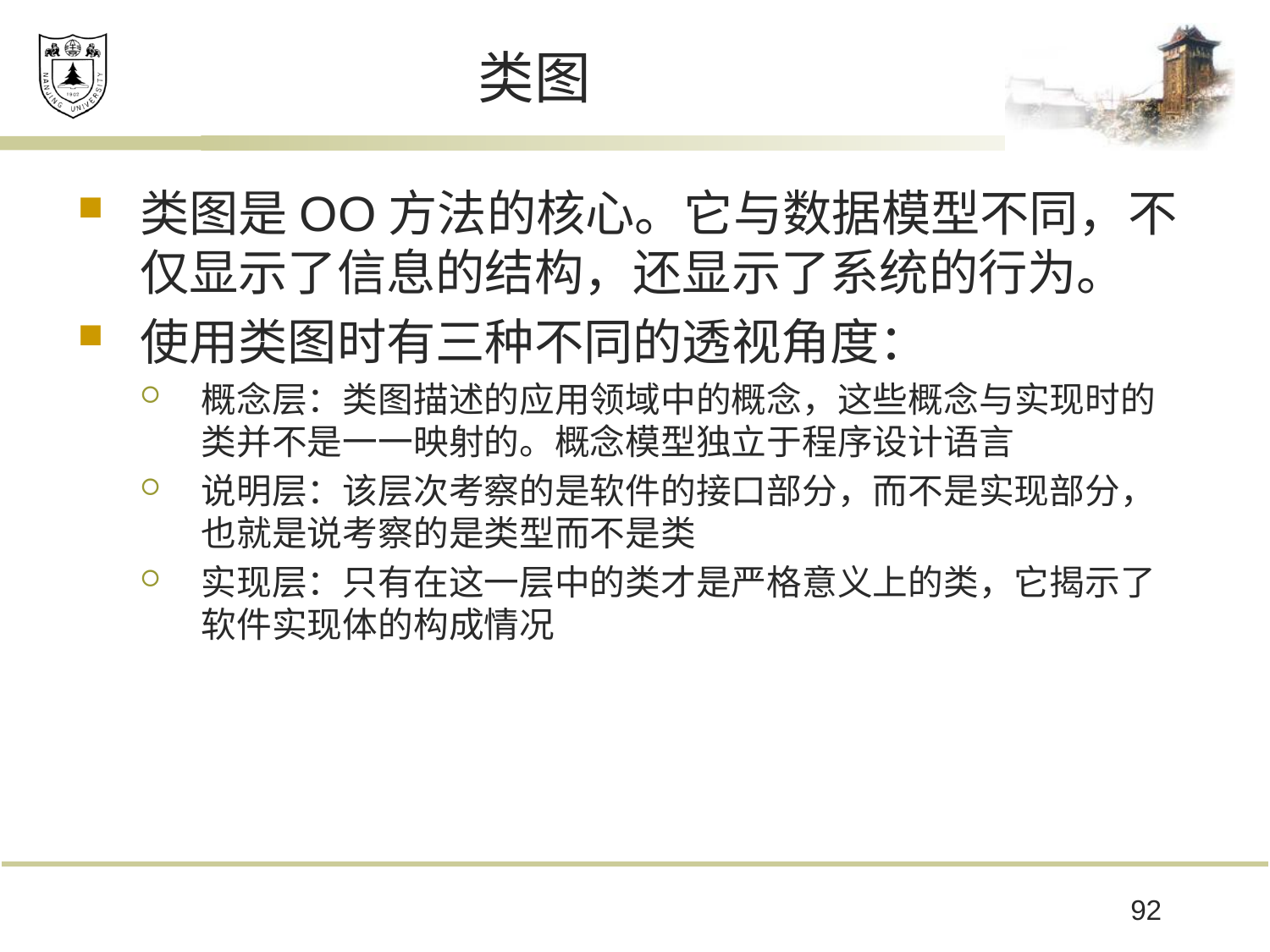

# 类图
类图是OO方法的核心。它与数据模型不同，不仅显示了信息的结构，还显示了系统的行为。
使用类图时有三种不同的透视角度：
概念层：类图描述的应用领域中的概念，这些概念与实现时的类并不是一一映射的。概念模型独立于程序设计语言
说明层：该层次考察的是软件的接口部分，而不是实现部分，也就是说考察的是类型而不是类
实现层：只有在这一层中的类才是严格意义上的类，它揭示了软件实现体的构成情况
92